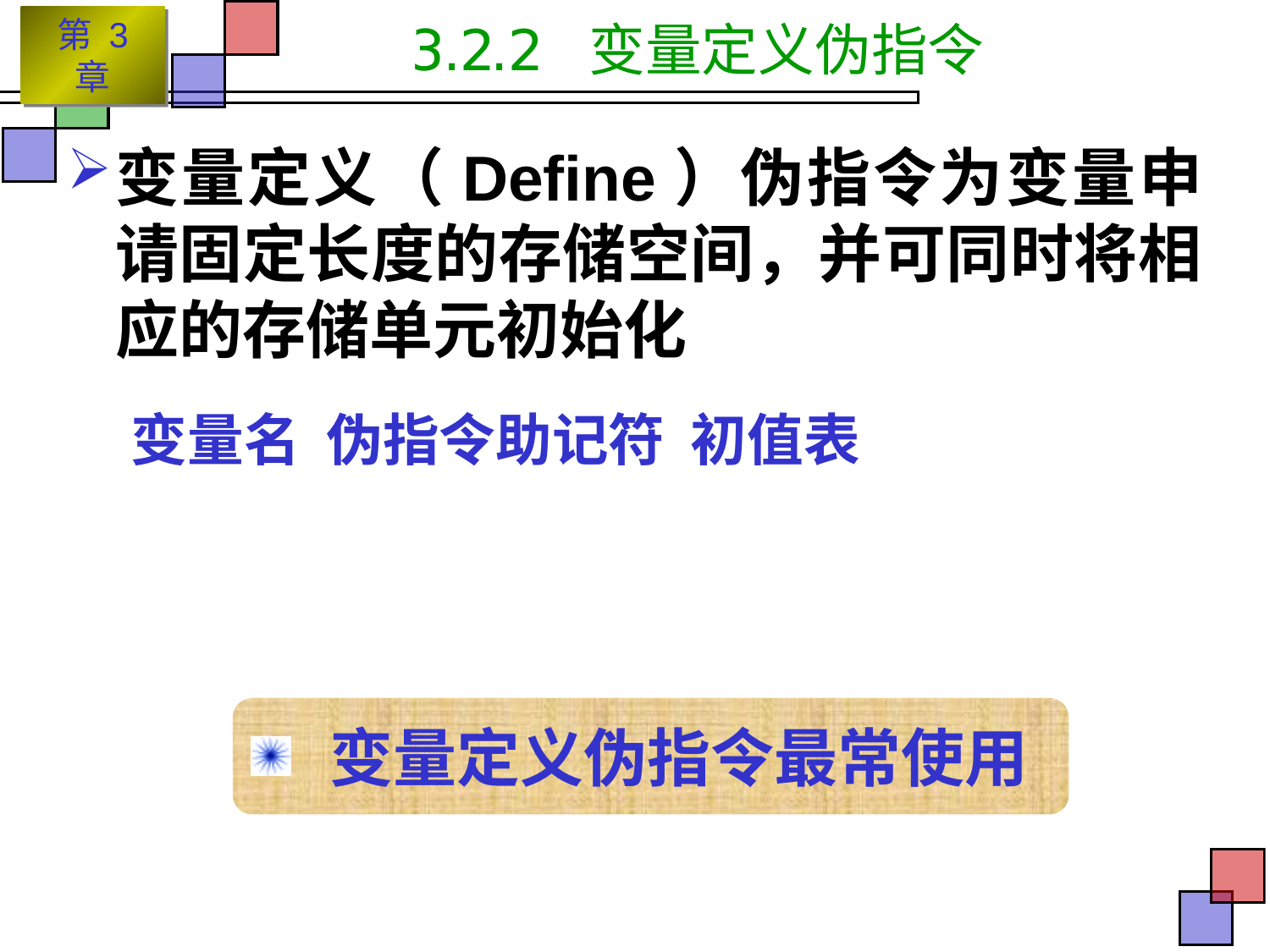

# 3.2.2  变量定义伪指令
变量定义（Define）伪指令为变量申请固定长度的存储空间，并可同时将相应的存储单元初始化
变量名  伪指令助记符  初值表
  变量定义伪指令最常使用